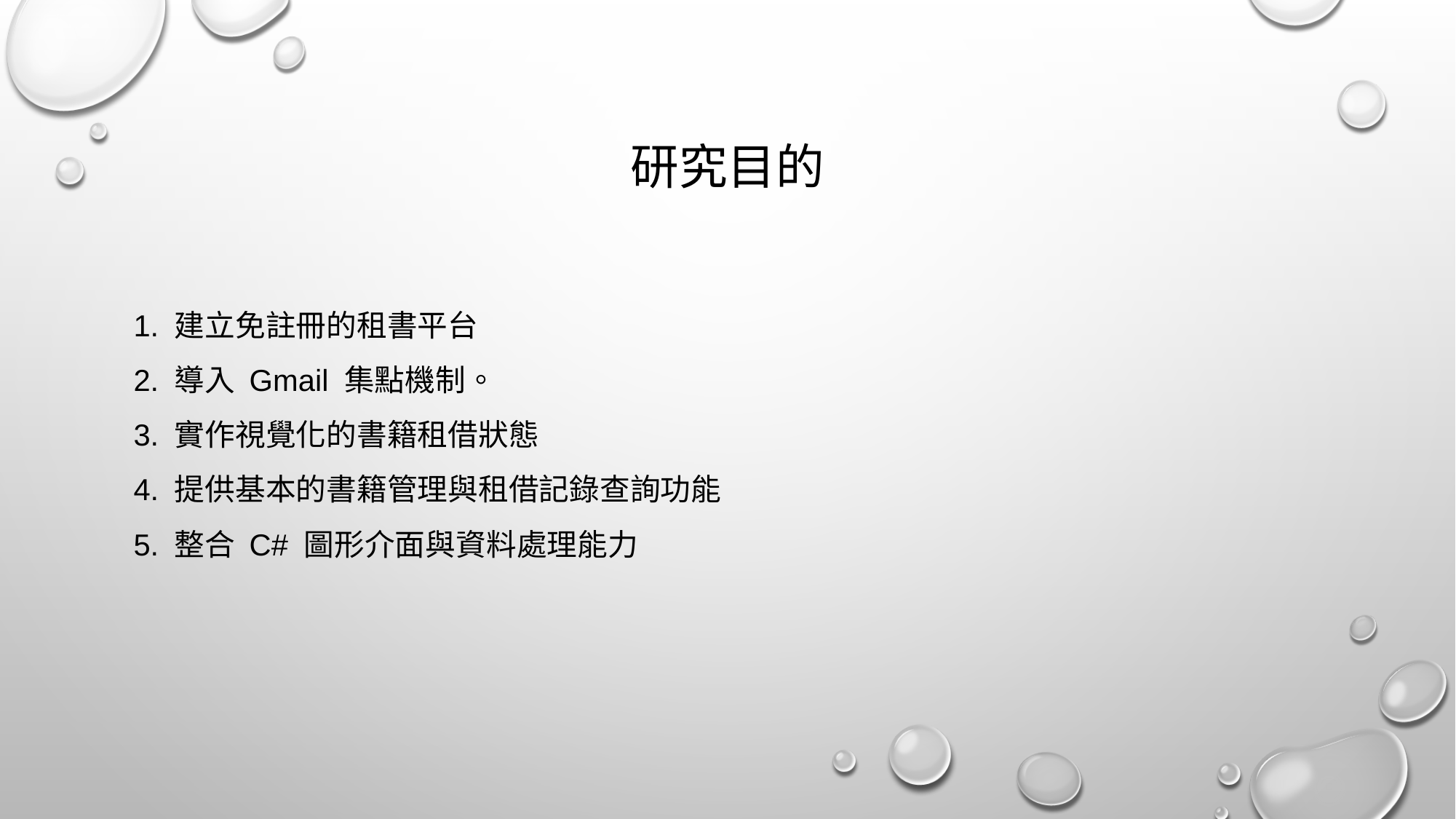

# 研究目的
建立免註冊的租書平台
導入 Gmail 集點機制。
實作視覺化的書籍租借狀態
提供基本的書籍管理與租借記錄查詢功能
整合 C# 圖形介面與資料處理能力